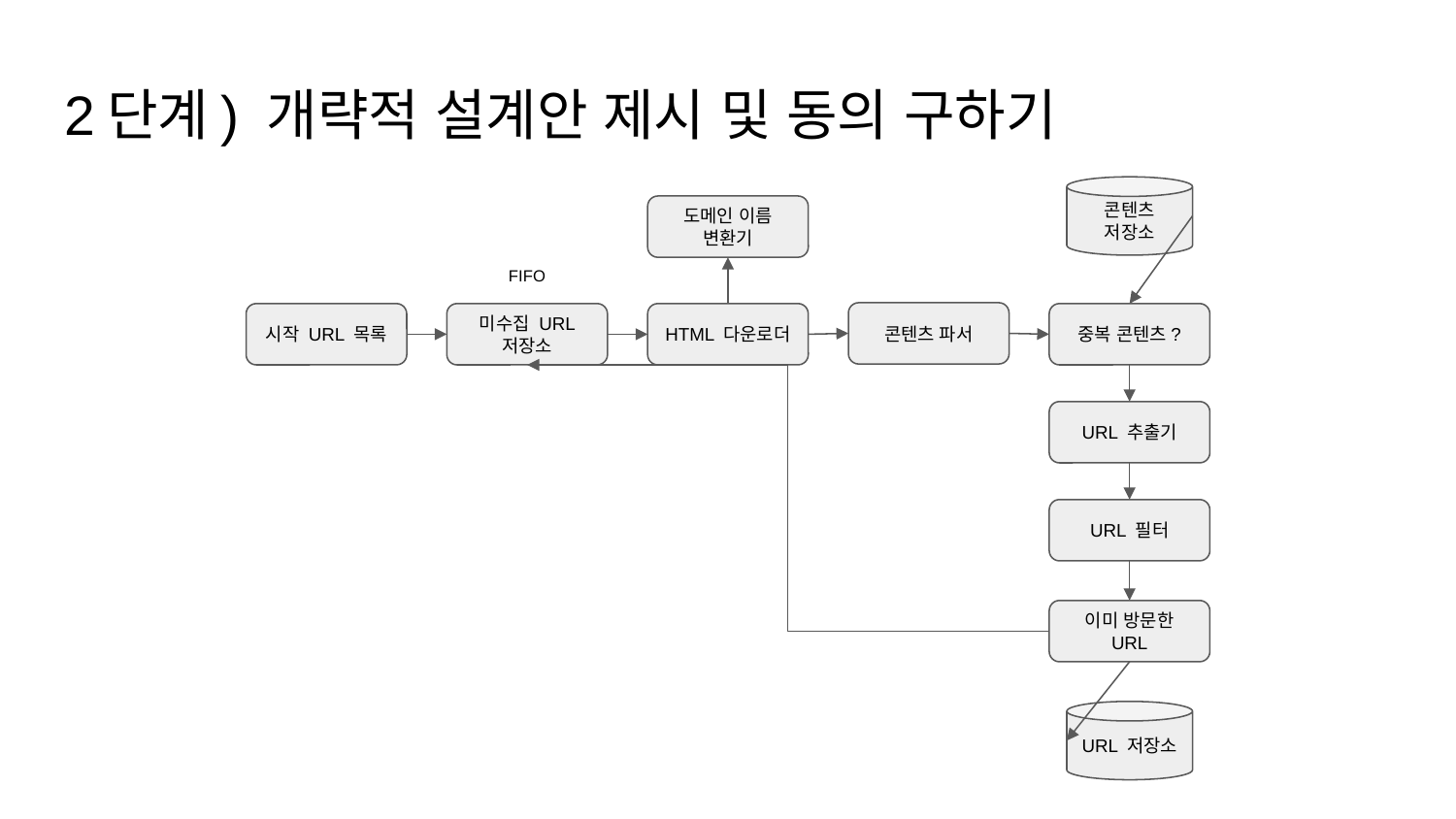

# 2단계) 개략적 설계안 제시 및 동의 구하기
콘텐츠 저장소
도메인 이름 변환기
FIFO
콘텐츠 파서
시작 URL 목록
미수집 URL 저장소
HTML 다운로더
중복 콘텐츠?
URL 추출기
URL 필터
이미 방문한 URL
URL 저장소